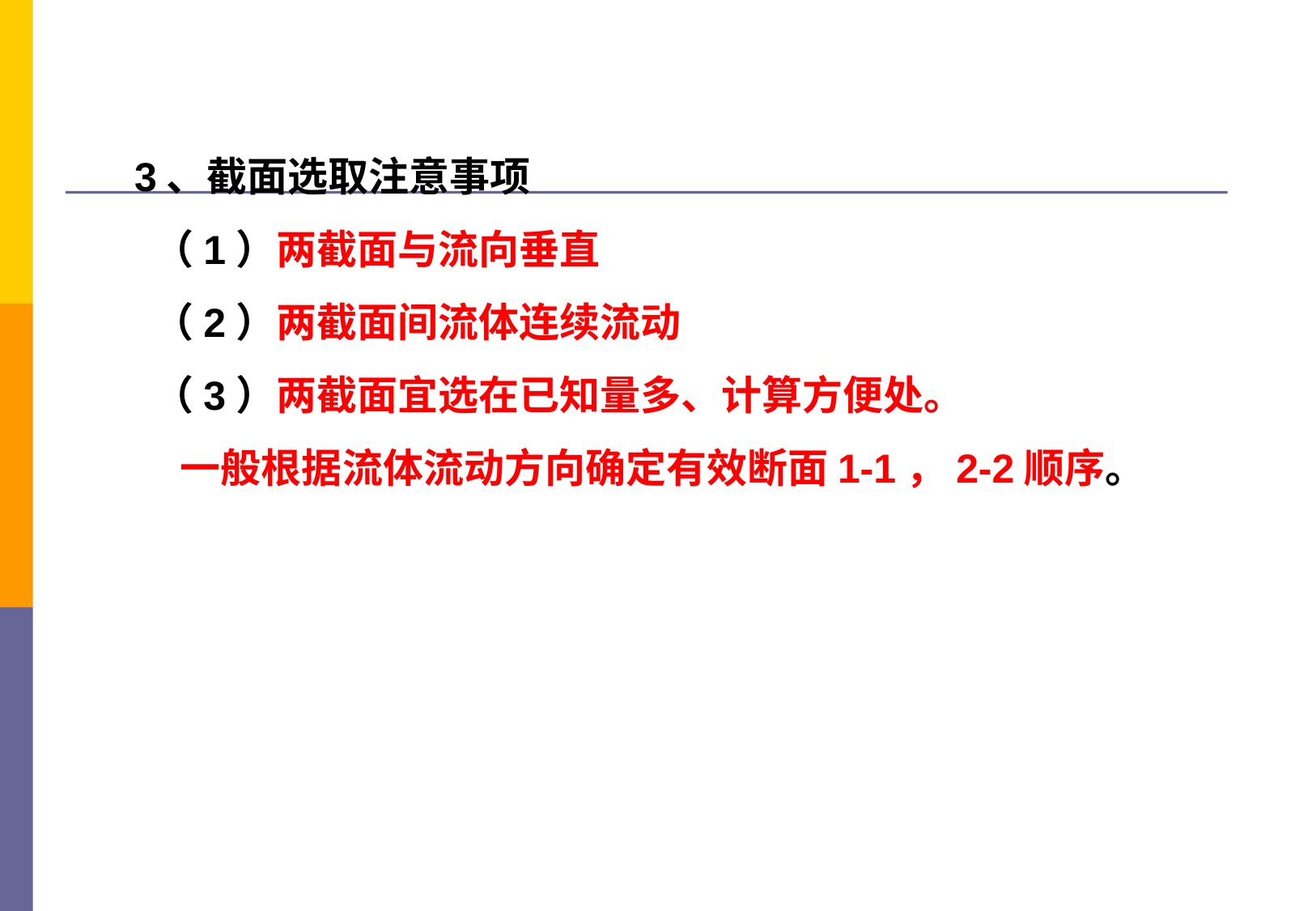

3、截面选取注意事项
 （1）两截面与流向垂直
 （2）两截面间流体连续流动
 （3）两截面宜选在已知量多、计算方便处。
    一般根据流体流动方向确定有效断面1-1，2-2顺序。